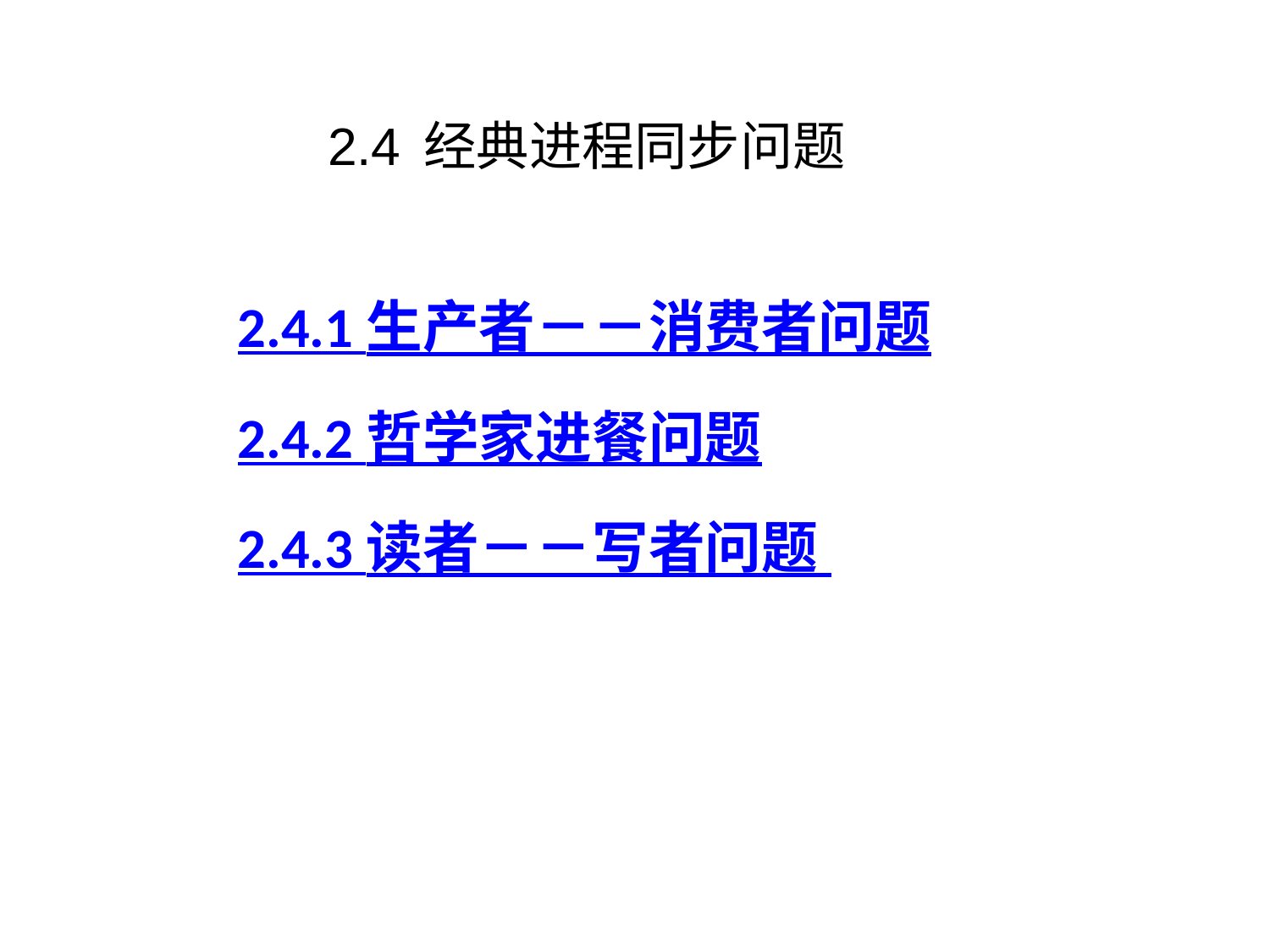

# 2.4 经典进程同步问题
2.4.1 生产者－－消费者问题
2.4.2 哲学家进餐问题
2.4.3 读者－－写者问题